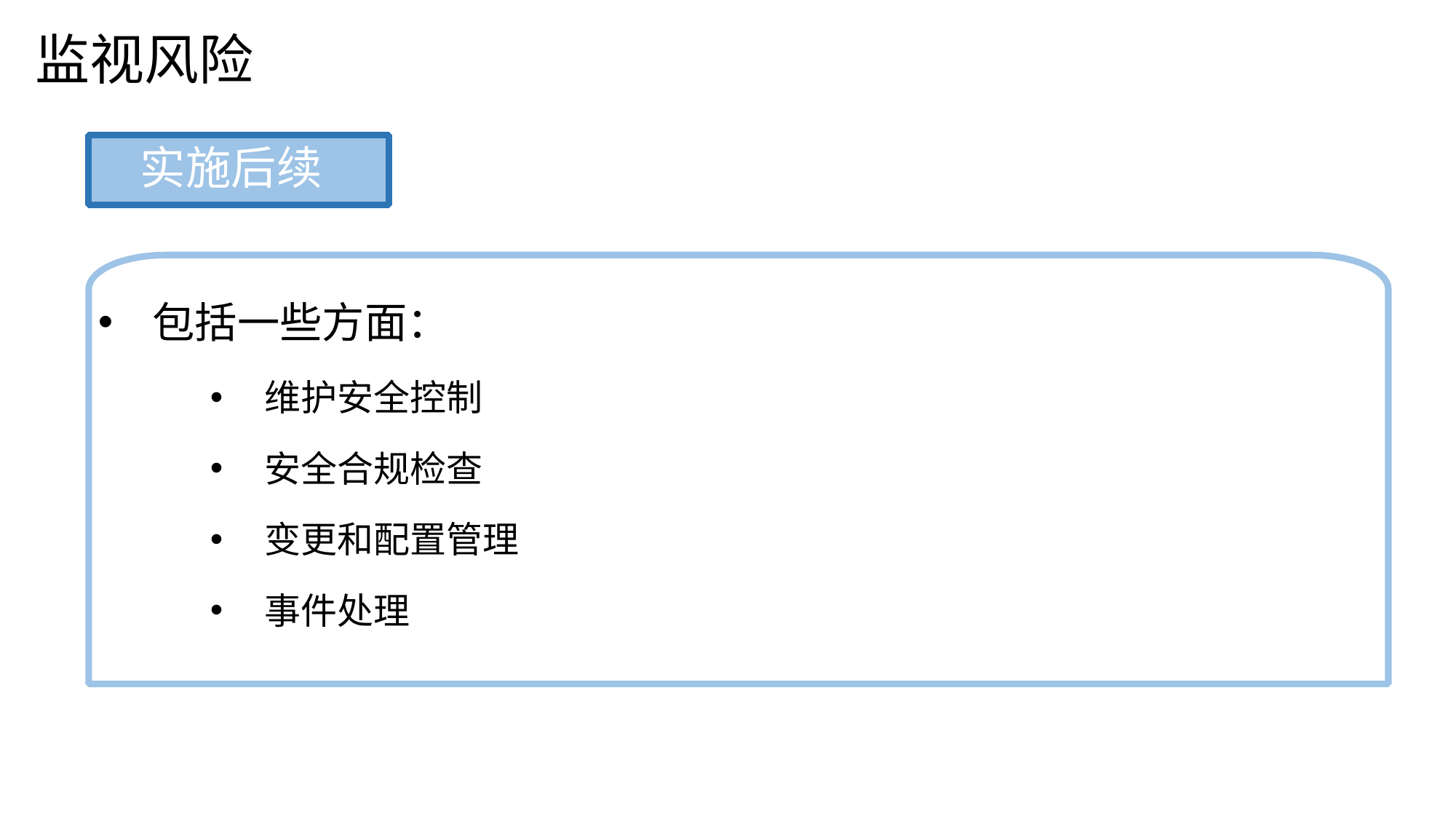

监视风险

实施后续
包括一些方面：
维护安全控制
安全合规检查
变更和配置管理
事件处理